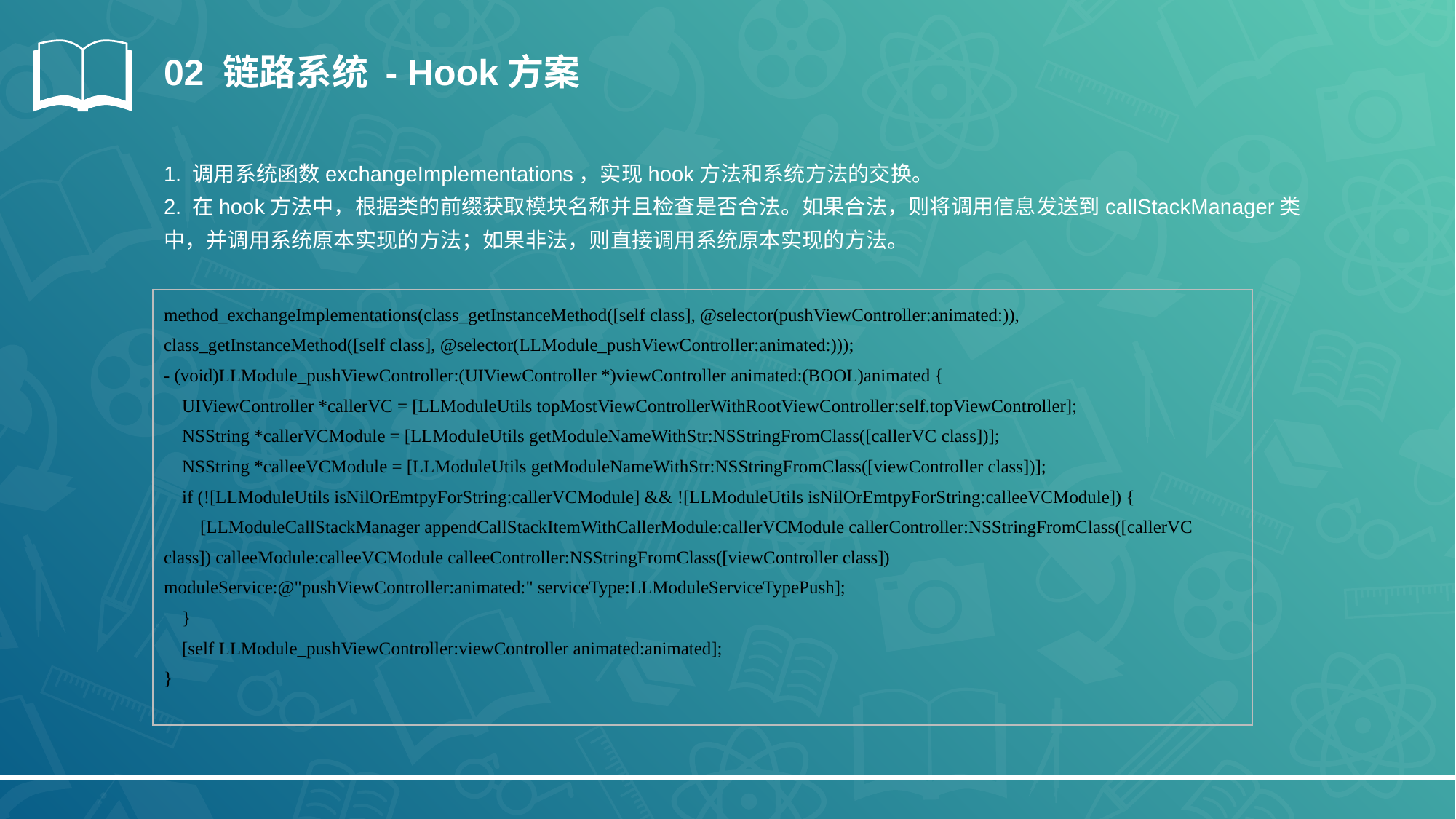

02 链路系统 - Hook方案
1. 调用系统函数exchangeImplementations，实现hook方法和系统方法的交换。
2. 在hook方法中，根据类的前缀获取模块名称并且检查是否合法。如果合法，则将调用信息发送到callStackManager类中，并调用系统原本实现的方法；如果非法，则直接调用系统原本实现的方法。
| method\_exchangeImplementations(class\_getInstanceMethod([self class], @selector(pushViewController:animated:)), class\_getInstanceMethod([self class], @selector(LLModule\_pushViewController:animated:))); - (void)LLModule\_pushViewController:(UIViewController \*)viewController animated:(BOOL)animated { UIViewController \*callerVC = [LLModuleUtils topMostViewControllerWithRootViewController:self.topViewController]; NSString \*callerVCModule = [LLModuleUtils getModuleNameWithStr:NSStringFromClass([callerVC class])]; NSString \*calleeVCModule = [LLModuleUtils getModuleNameWithStr:NSStringFromClass([viewController class])]; if (![LLModuleUtils isNilOrEmtpyForString:callerVCModule] && ![LLModuleUtils isNilOrEmtpyForString:calleeVCModule]) { [LLModuleCallStackManager appendCallStackItemWithCallerModule:callerVCModule callerController:NSStringFromClass([callerVC class]) calleeModule:calleeVCModule calleeController:NSStringFromClass([viewController class]) moduleService:@"pushViewController:animated:" serviceType:LLModuleServiceTypePush]; } [self LLModule\_pushViewController:viewController animated:animated]; } |
| --- |